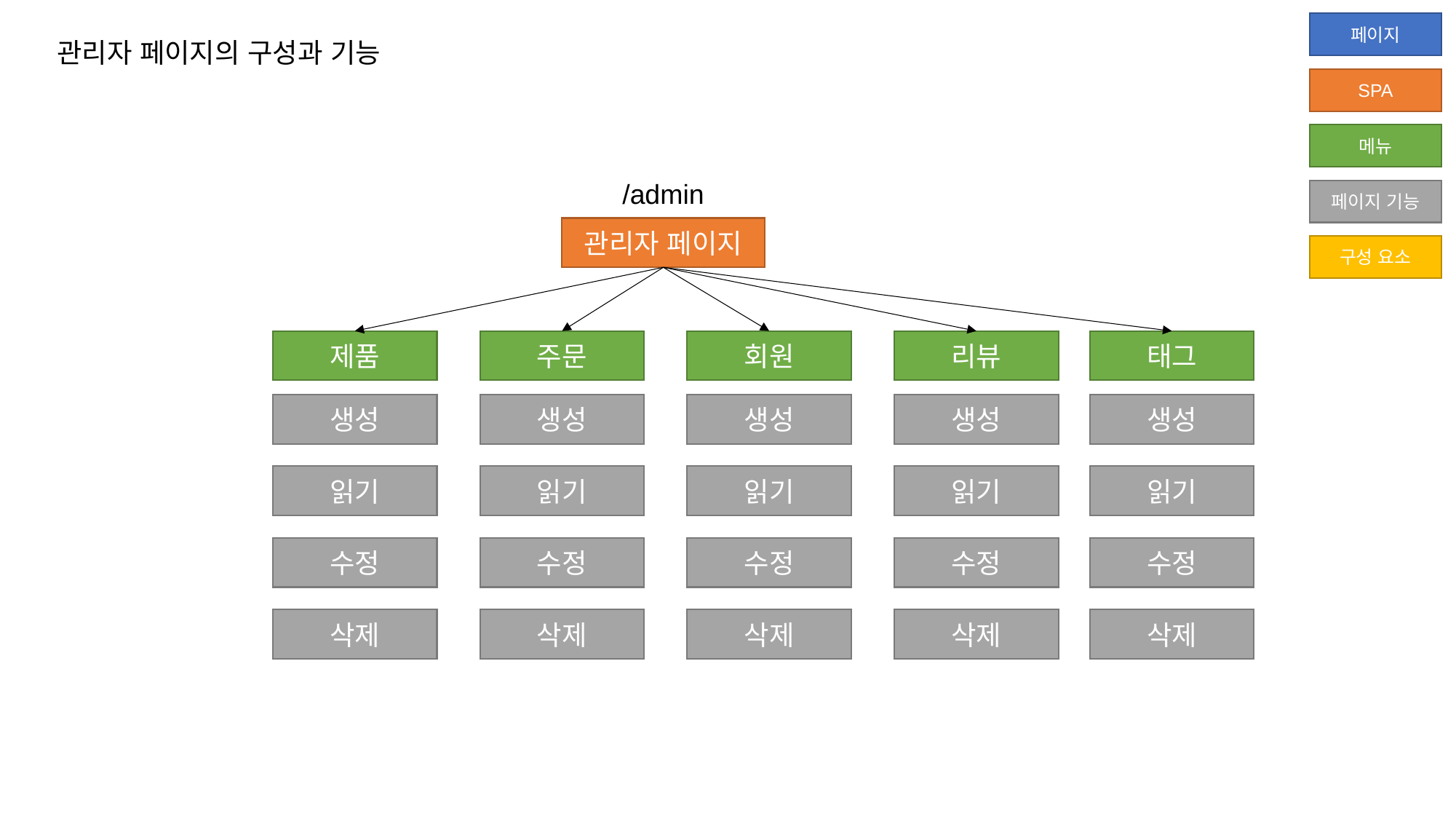

관리자 페이지의 구성과 기능
/admin
관리자 페이지
제품
주문
회원
리뷰
태그
생성
생성
생성
생성
생성
읽기
읽기
읽기
읽기
읽기
수정
수정
수정
수정
수정
삭제
삭제
삭제
삭제
삭제